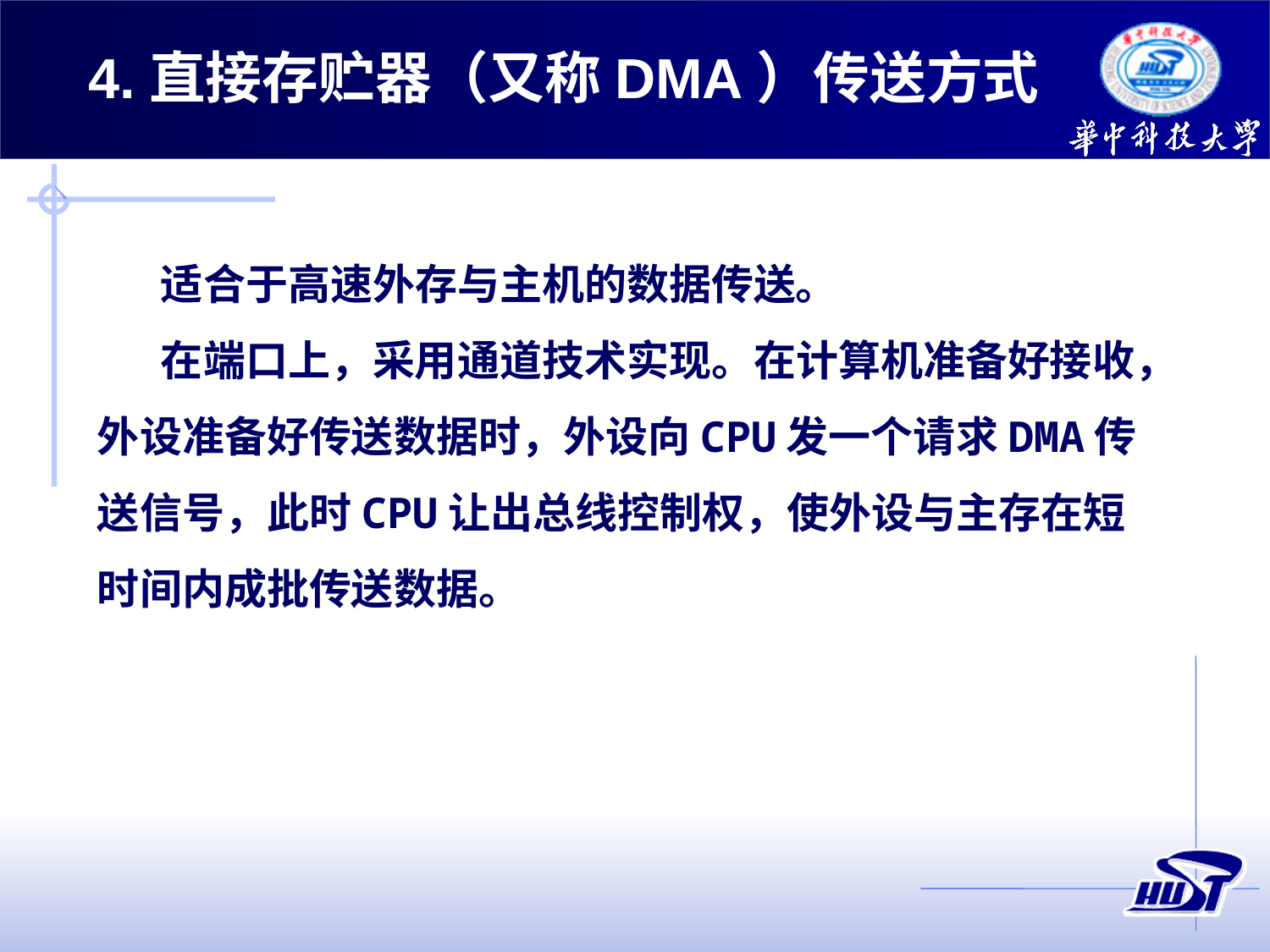

4.直接存贮器（又称DMA）传送方式
适合于高速外存与主机的数据传送。
在端口上，采用通道技术实现。在计算机准备好接收，外设准备好传送数据时，外设向CPU发一个请求DMA传送信号，此时CPU让出总线控制权，使外设与主存在短时间内成批传送数据。